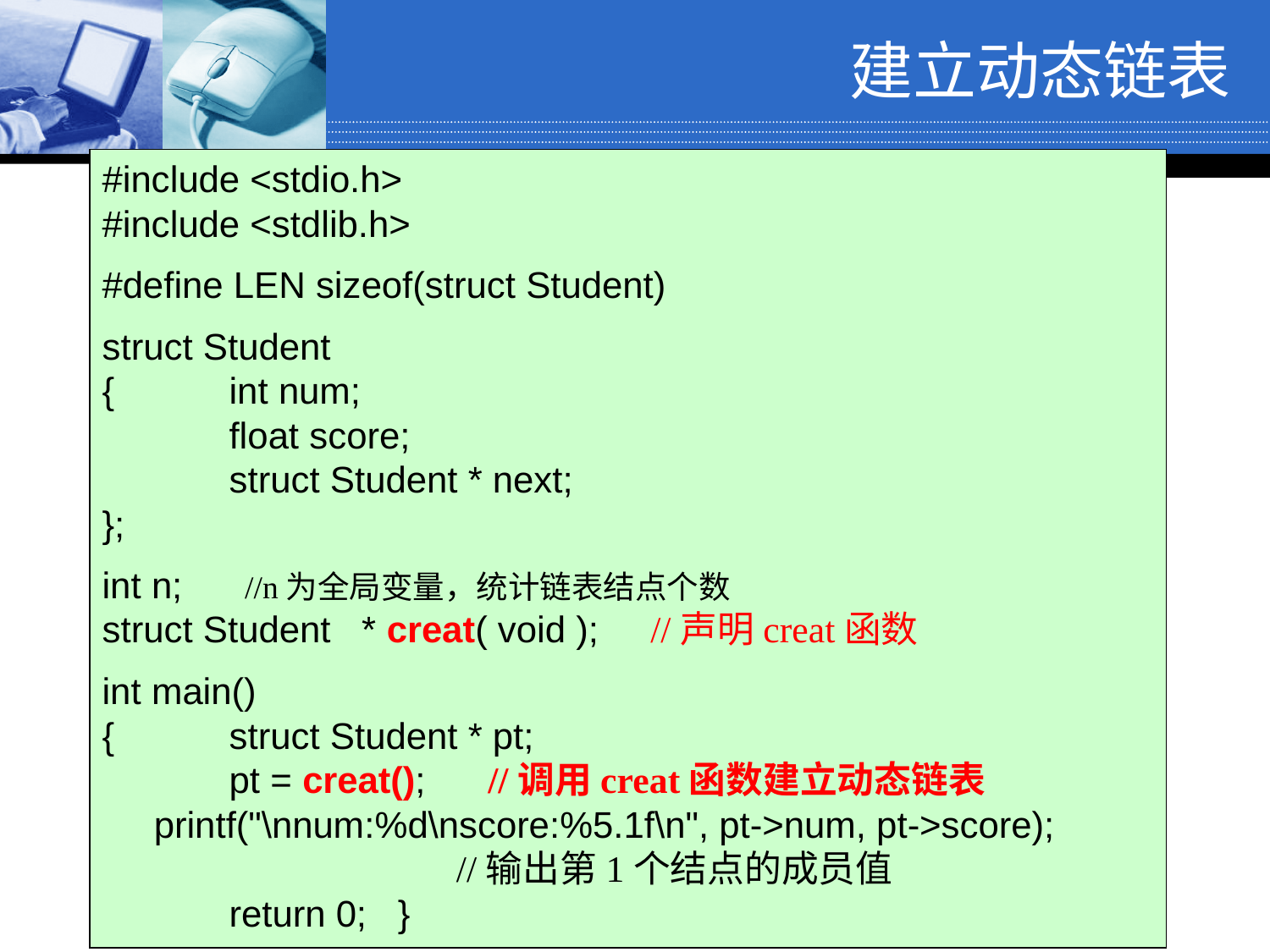

# 建立动态链表
#include <stdio.h>
#include <stdlib.h>

#define LEN sizeof(struct Student)

struct Student
{	int num;
	float score;
	struct Student * next;
};

int n;      //n为全局变量，统计链表结点个数
struct Student   * creat( void );     //声明creat函数

int main()
{	struct Student * pt;
    	pt = creat();      //调用creat函数建立动态链表
     printf("\nnum:%d\nscore:%5.1f\n", pt->num, pt->score);
	                      //输出第1个结点的成员值
	return 0;   }